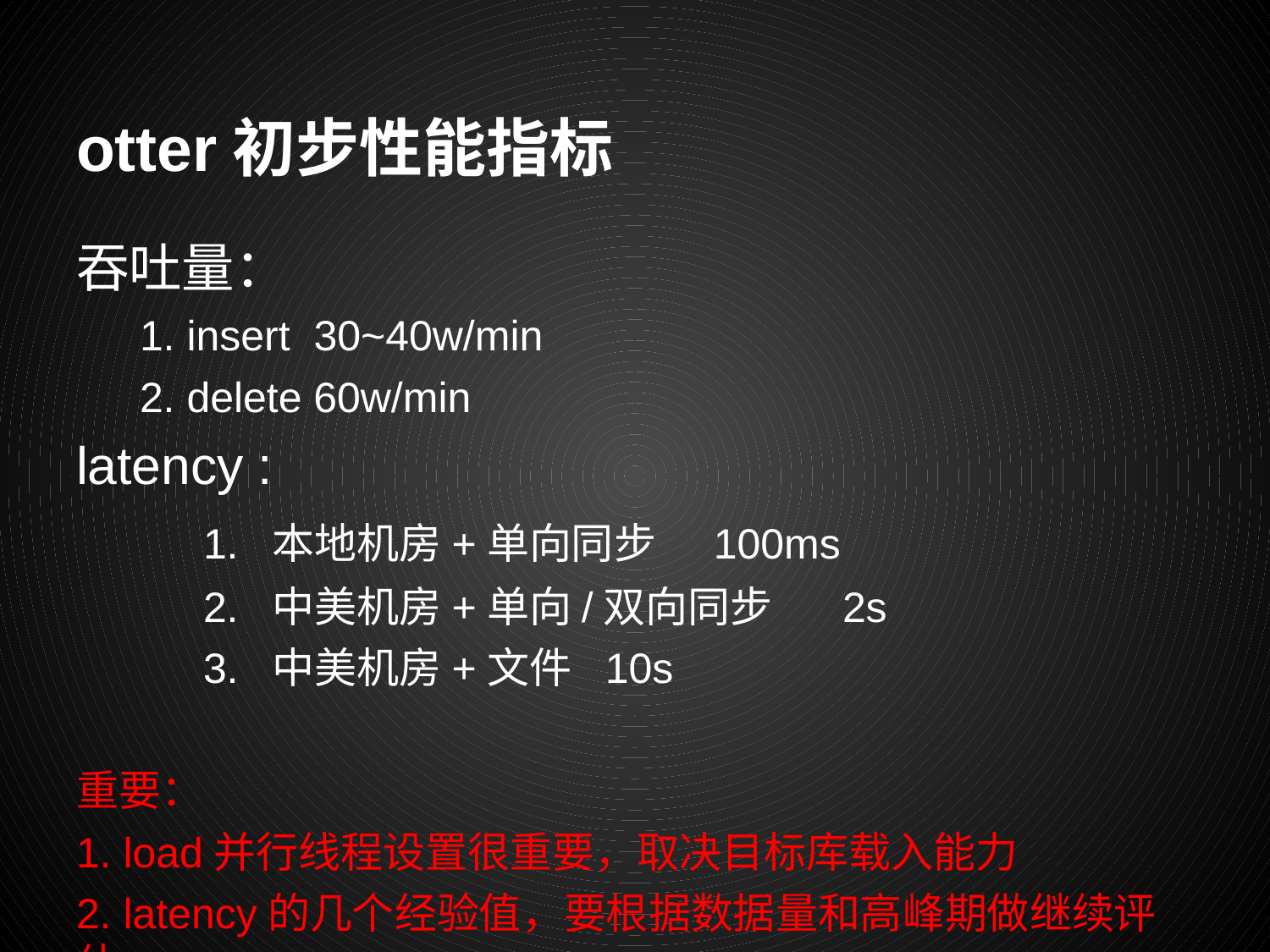

# otter初步性能指标
吞吐量：
1. insert  30~40w/min
2. delete 60w/min
latency :
	1.  本地机房+单向同步    100ms
	2.  中美机房+单向/双向同步     2s
	3.  中美机房+文件  10s

重要：
1. load并行线程设置很重要，取决目标库载入能力
2. latency的几个经验值，要根据数据量和高峰期做继续评估